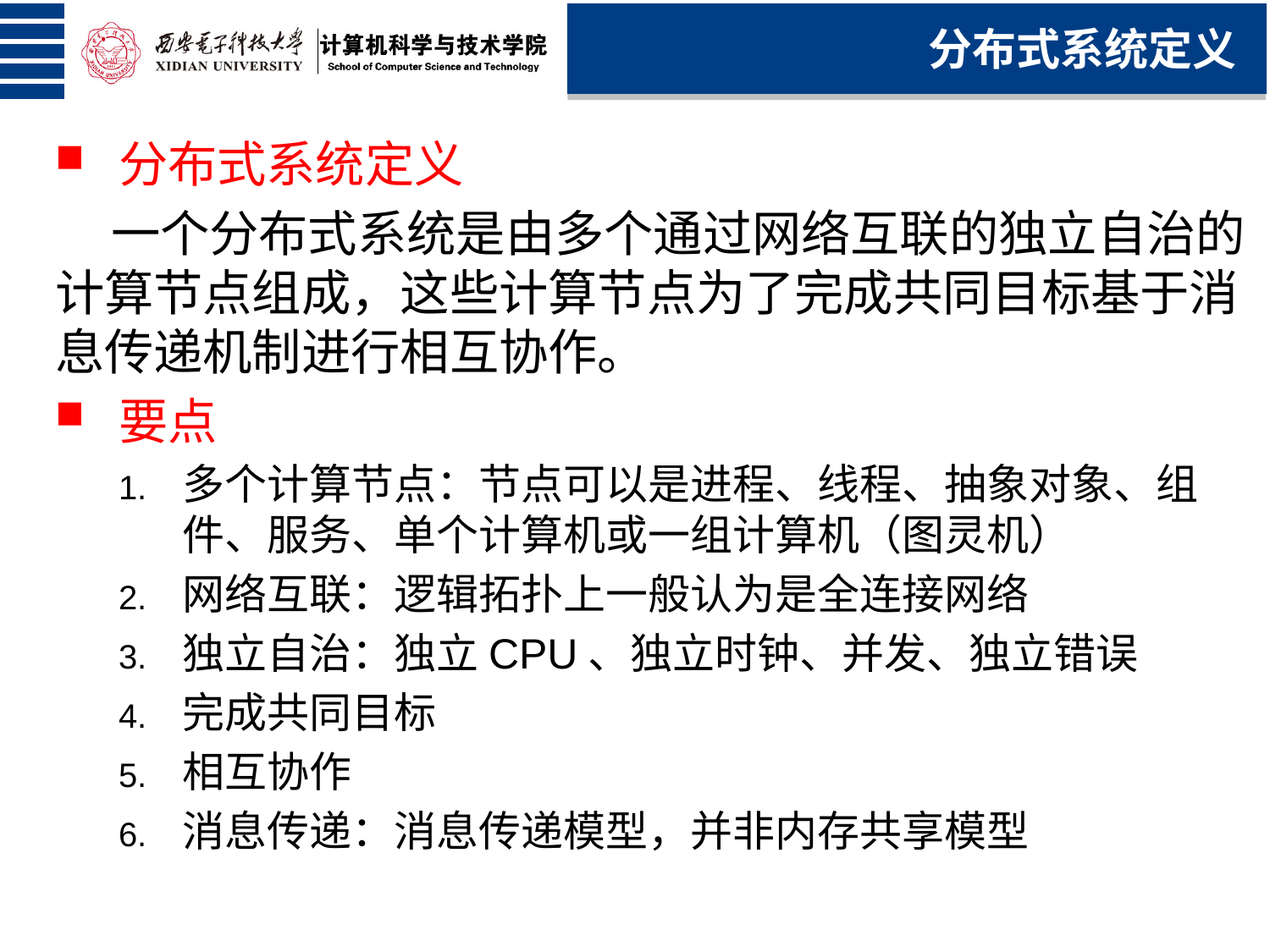

分布式系统定义
分布式系统定义
    一个分布式系统是由多个通过网络互联的独立自治的计算节点组成，这些计算节点为了完成共同目标基于消息传递机制进行相互协作。
要点
多个计算节点：节点可以是进程、线程、抽象对象、组件、服务、单个计算机或一组计算机（图灵机）
网络互联：逻辑拓扑上一般认为是全连接网络
独立自治：独立CPU、独立时钟、并发、独立错误
完成共同目标
相互协作
消息传递：消息传递模型，并非内存共享模型